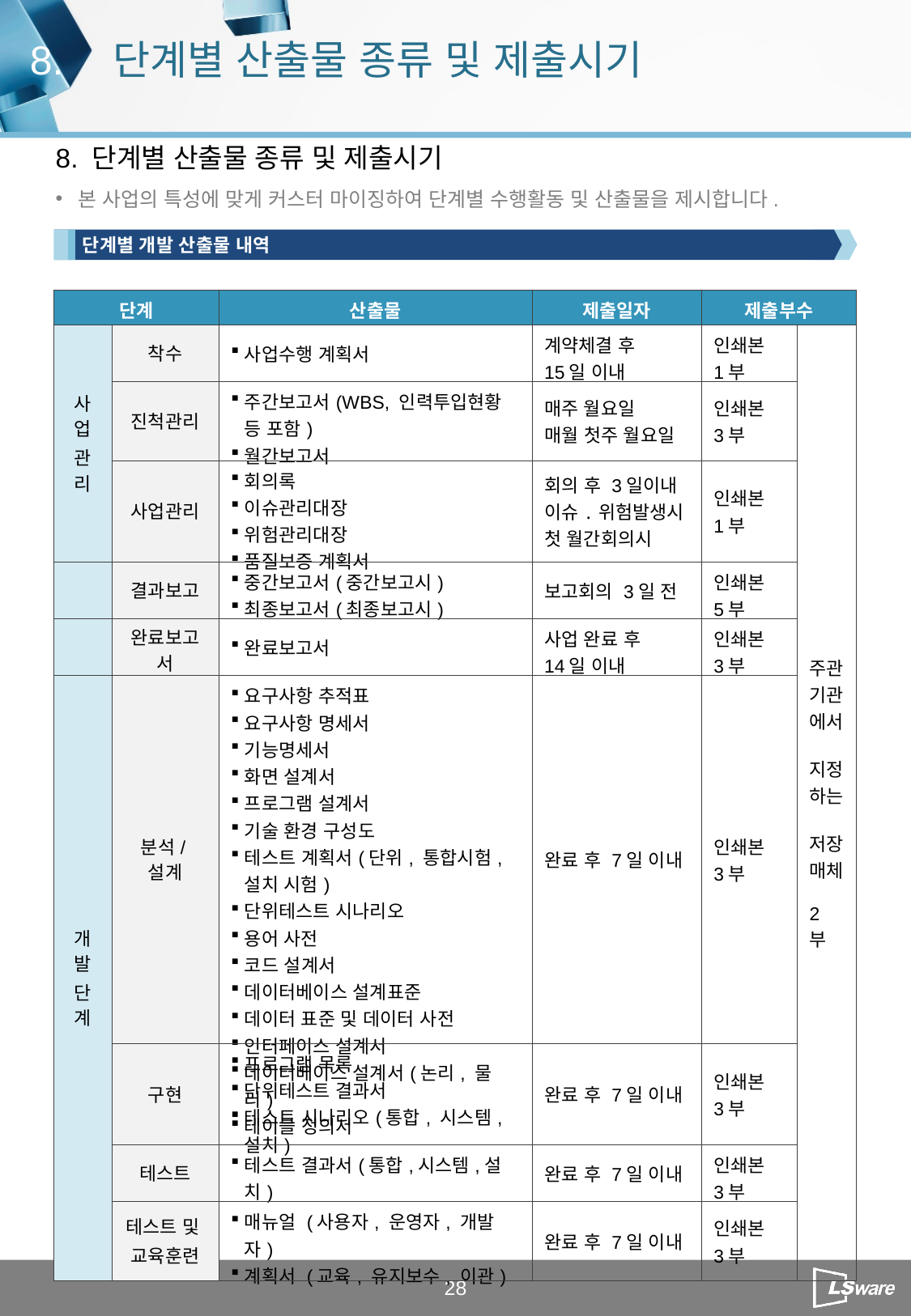

8.
단계별 산출물 종류 및 제출시기
8. 단계별 산출물 종류 및 제출시기
본 사업의 특성에 맞게 커스터 마이징하여 단계별 수행활동 및 산출물을 제시합니다.

단계별 개발 산출물 내역
| 단계 |  | 산출물 | 제출일자 | 제출부수 |  |
| --- | --- | --- | --- | --- | --- |
| 사업 관리 | 착수 | 사업수행 계획서 | 계약체결 후 15일 이내 | 인쇄본 1부 | 주관기관 에서 지정하는 저장매체 2 부 |
|  | 진척관리 | 주간보고서(WBS, 인력투입현황 등 포함) 월간보고서 | 매주 월요일 매월 첫주 월요일 | 인쇄본 3부 |  |
|  | 사업관리 | 회의록 이슈관리대장 위험관리대장 품질보증 계획서 | 회의 후 3일이내 이슈 ․ 위험발생시 첫 월간회의시 | 인쇄본 1부 |  |
|  | 결과보고 | 중간보고서(중간보고시) 최종보고서(최종보고시) | 보고회의 3일 전 | 인쇄본 5부 |  |
|  | 완료보고서 | 완료보고서 | 사업 완료 후 14일 이내 | 인쇄본 3부 |  |
| 개발 단계 | 분석/설계 | 요구사항 추적표 요구사항 명세서 기능명세서 화면 설계서 프로그램 설계서 기술 환경 구성도 테스트 계획서(단위, 통합시험, 설치 시험) 단위테스트 시나리오 용어 사전 코드 설계서 데이터베이스 설계표준 데이터 표준 및 데이터 사전 인터페이스 설계서 데이터베이스 설계서(논리, 물리) 테이블 정의서 | 완료 후 7일 이내 | 인쇄본 3부 |  |
|  | 구현 | 프로그램 목록 단위테스트 결과서 테스트 시나리오(통합, 시스템, 설치) | 완료 후 7일 이내 | 인쇄본 3부 |  |
|  | 테스트 | 테스트 결과서(통합,시스템,설치) | 완료 후 7일 이내 | 인쇄본 3부 |  |
|  | 테스트 및 교육훈련 | 매뉴얼 (사용자, 운영자, 개발자) 계획서 (교육, 유지보수, 이관) | 완료 후 7일 이내 | 인쇄본 3부 |  |